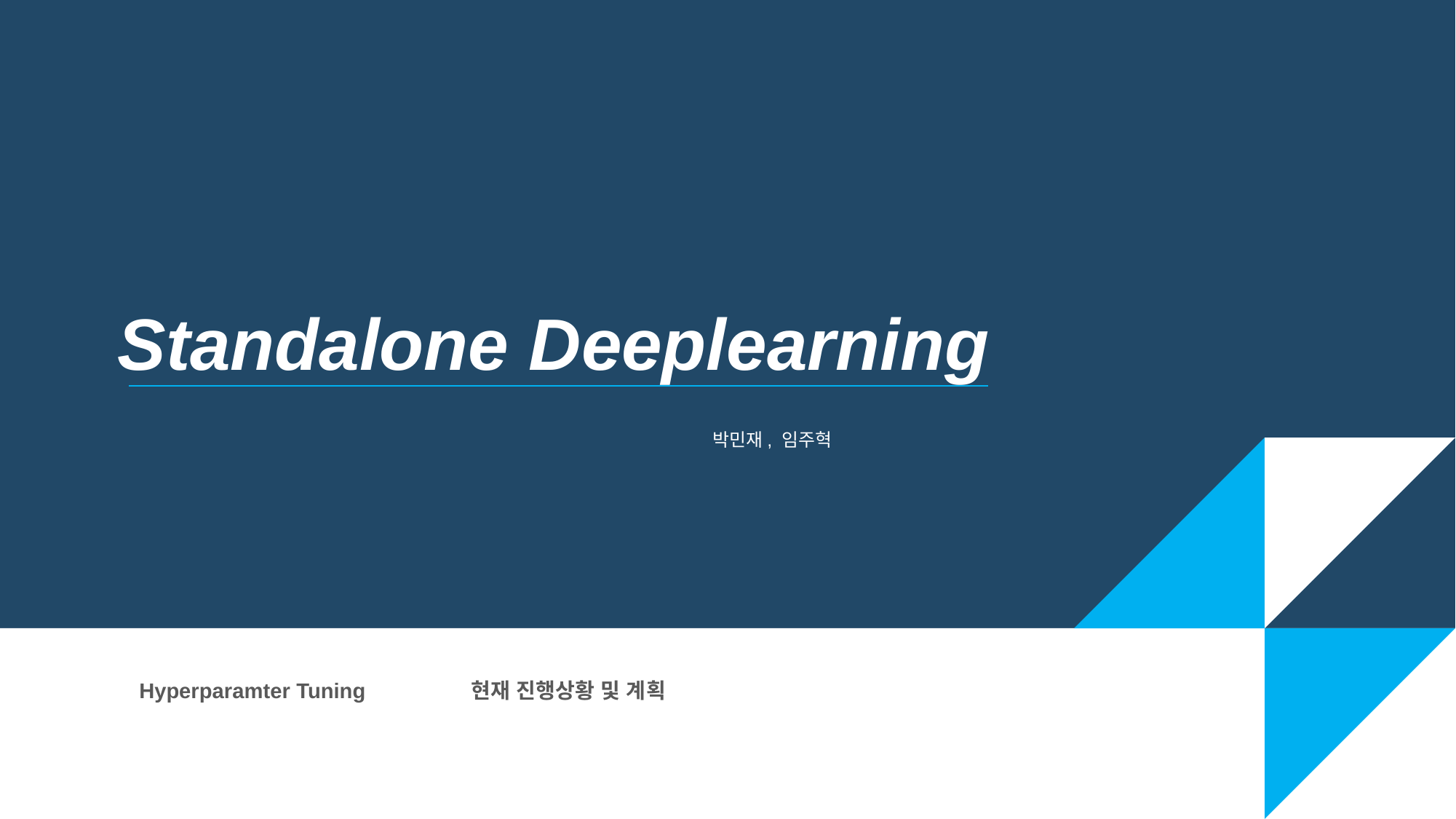

Standalone Deeplearning

                                                                                                                    박민재, 임주혁

Hyperparamter Tuning
현재 진행상황 및 계획